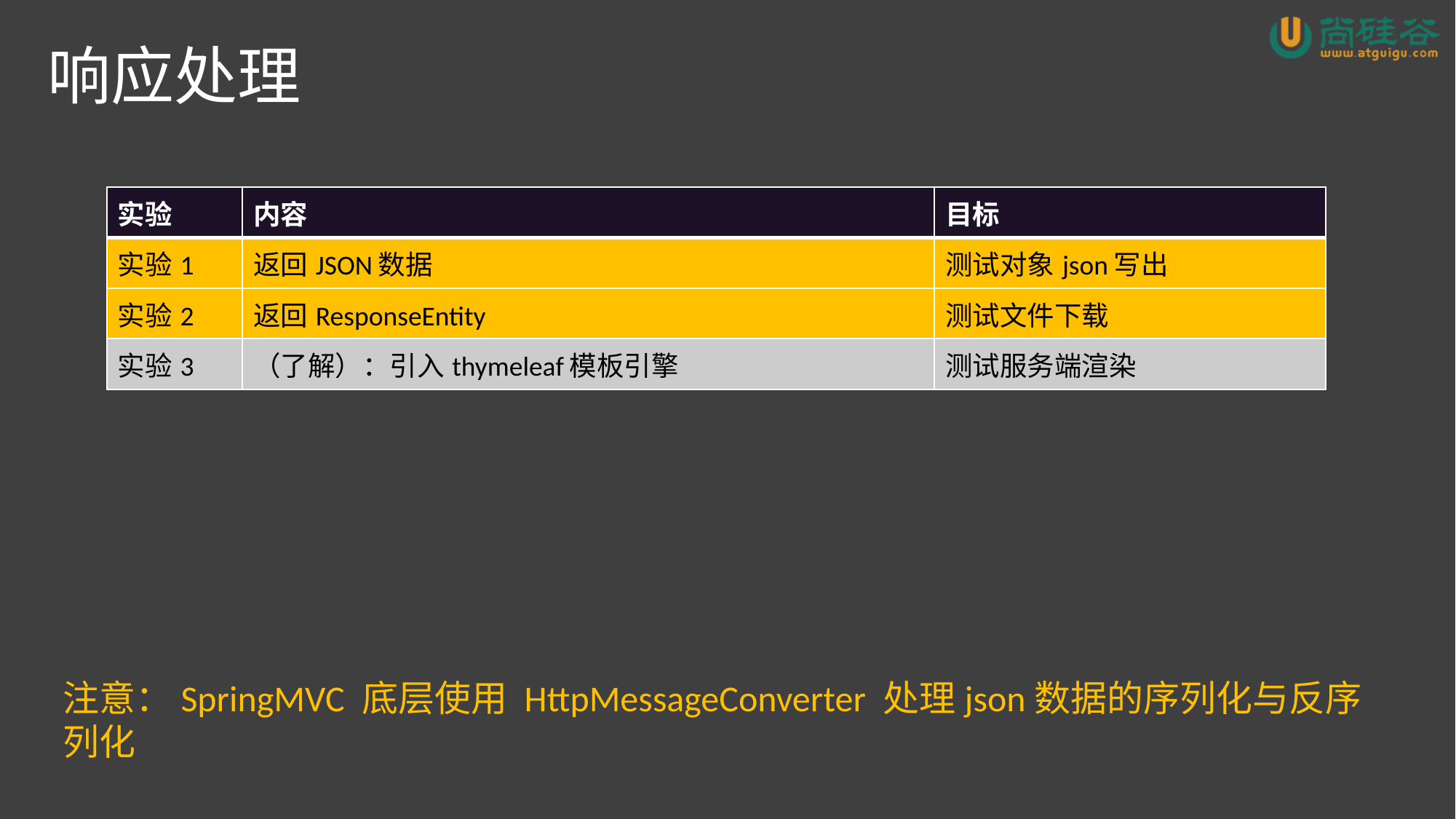

# 响应处理
| 实验 | 内容 | 目标 |
| --- | --- | --- |
| 实验1 | 返回JSON数据 | 测试对象json写出 |
| 实验2 | 返回ResponseEntity | 测试文件下载 |
| 实验3 | （了解）：引入thymeleaf模板引擎 | 测试服务端渲染 |
注意：SpringMVC 底层使用 HttpMessageConverter 处理json数据的序列化与反序列化